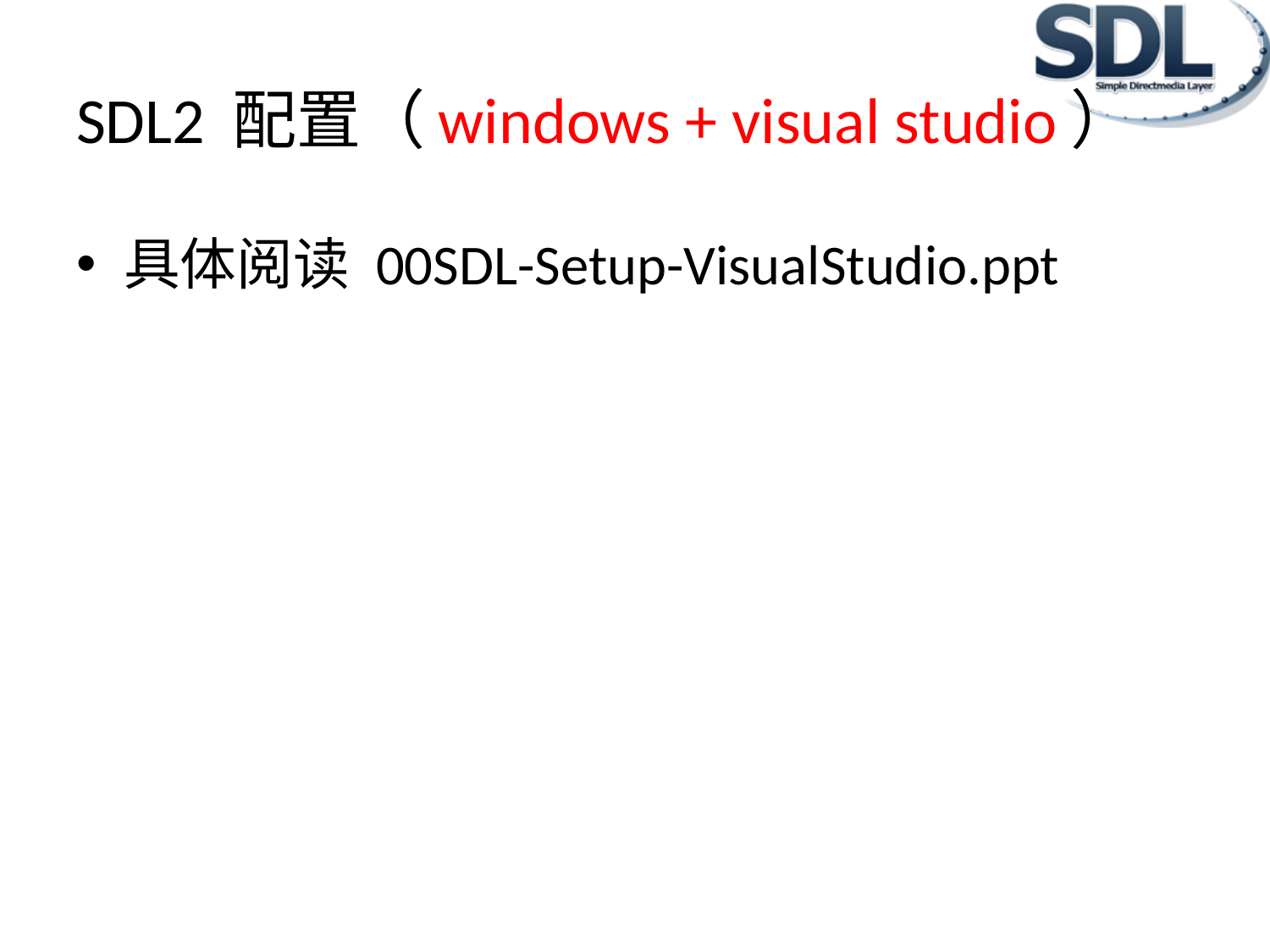

# SDL2 配置（windows + visual studio）
具体阅读 00SDL-Setup-VisualStudio.ppt